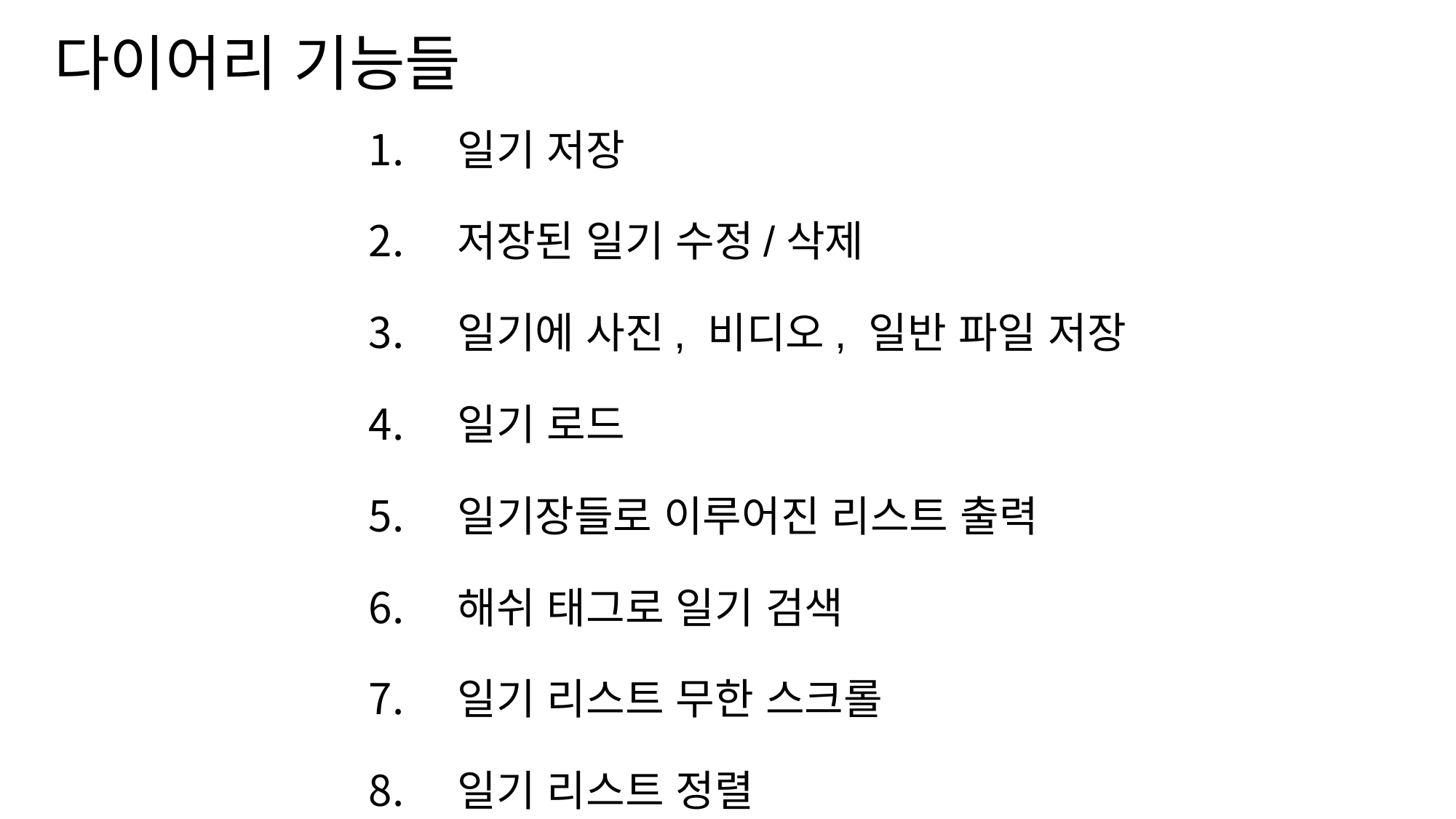

다이어리 기능들
일기 저장
저장된 일기 수정/삭제
일기에 사진, 비디오, 일반 파일 저장
일기 로드
일기장들로 이루어진 리스트 출력
해쉬 태그로 일기 검색
일기 리스트 무한 스크롤
일기 리스트 정렬